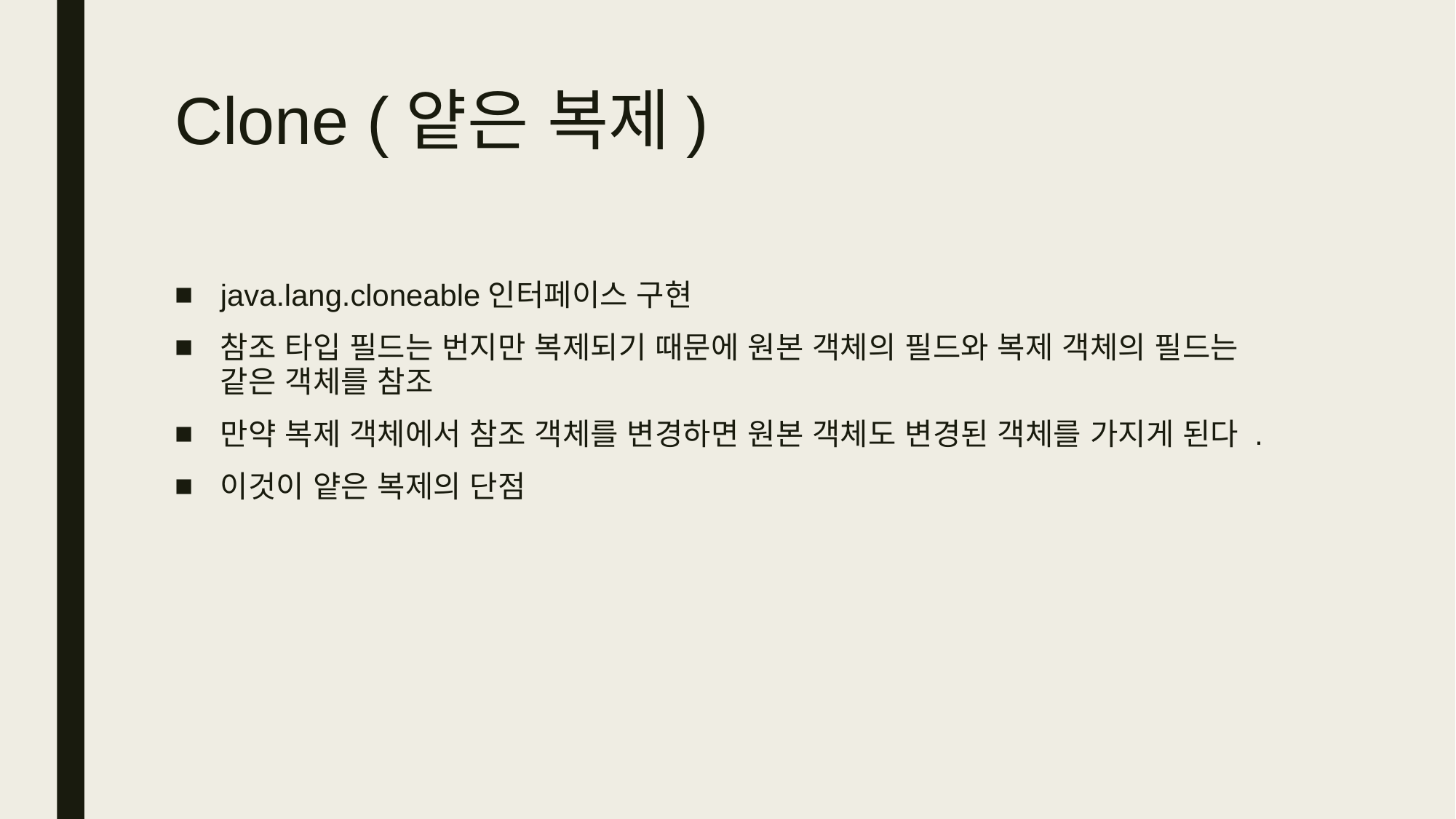

# Clone (얕은 복제)
java.lang.cloneable인터페이스 구현
참조 타입 필드는 번지만 복제되기 때문에 원본 객체의 필드와 복제 객체의 필드는 같은 객체를 참조
만약 복제 객체에서 참조 객체를 변경하면 원본 객체도 변경된 객체를 가지게 된다 .
이것이 얕은 복제의 단점